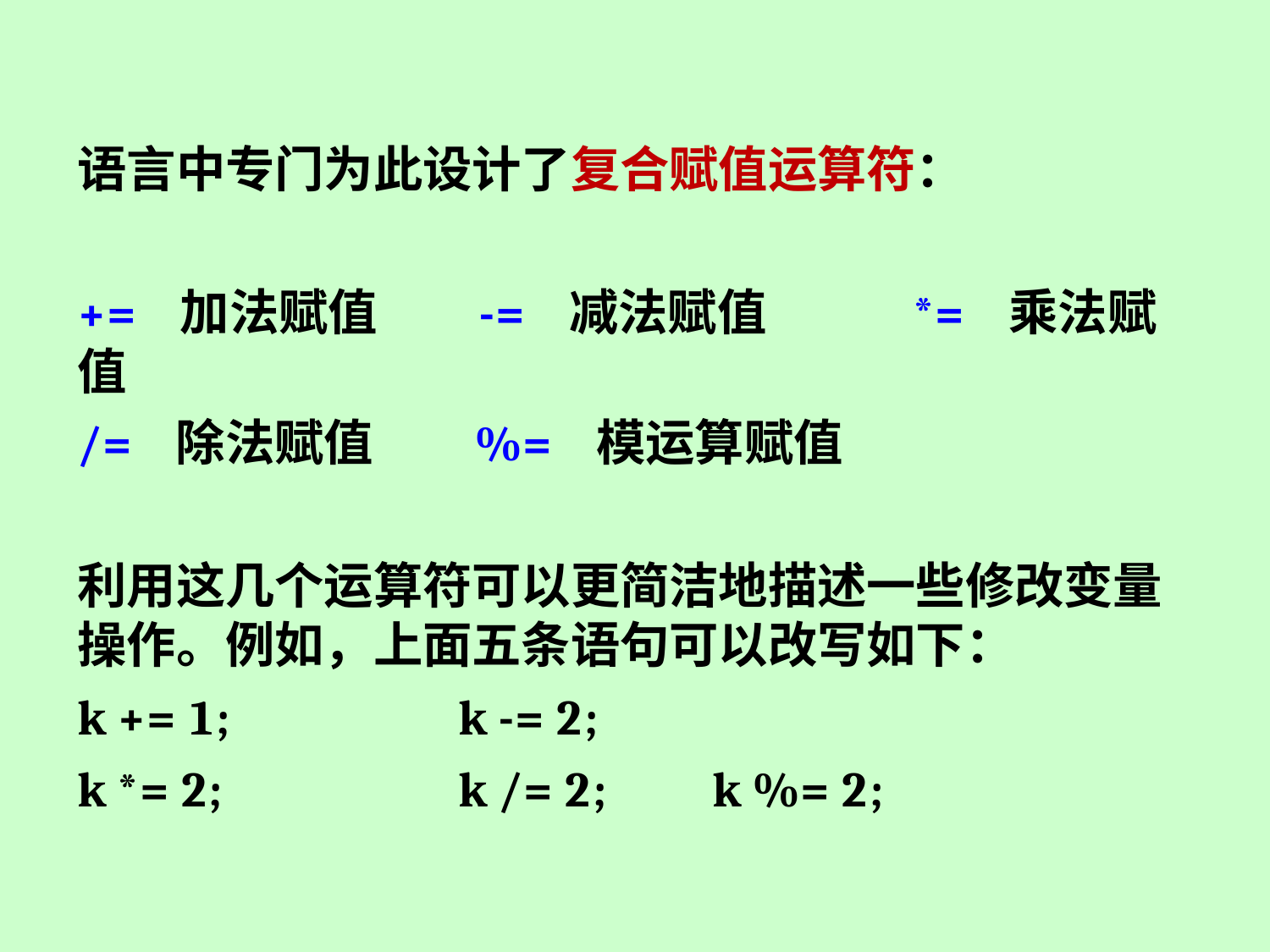

语言中专门为此设计了复合赋值运算符：

+=   加法赋值        -=   减法赋值            *=   乘法赋值
/=   除法赋值        %=   模运算赋值

利用这几个运算符可以更简洁地描述一些修改变量操作。例如，上面五条语句可以改写如下：
k += 1;		k -= 2;
k *= 2;		k /= 2;	k %= 2;
28